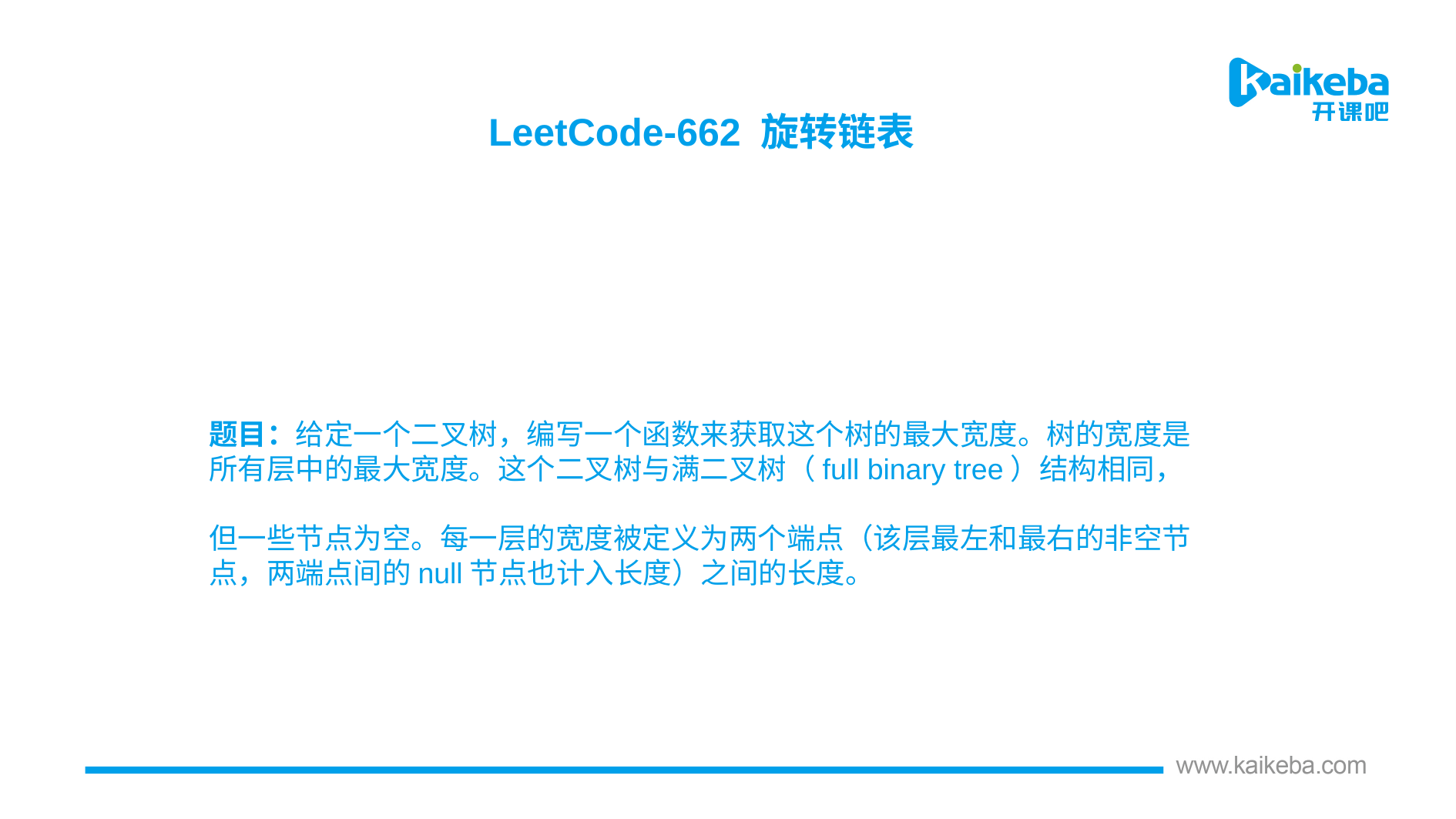

LeetCode-662 旋转链表
题目：给定一个二叉树，编写一个函数来获取这个树的最大宽度。树的宽度是所有层中的最大宽度。这个二叉树与满二叉树（full binary tree）结构相同，

但一些节点为空。每一层的宽度被定义为两个端点（该层最左和最右的非空节点，两端点间的null节点也计入长度）之间的长度。